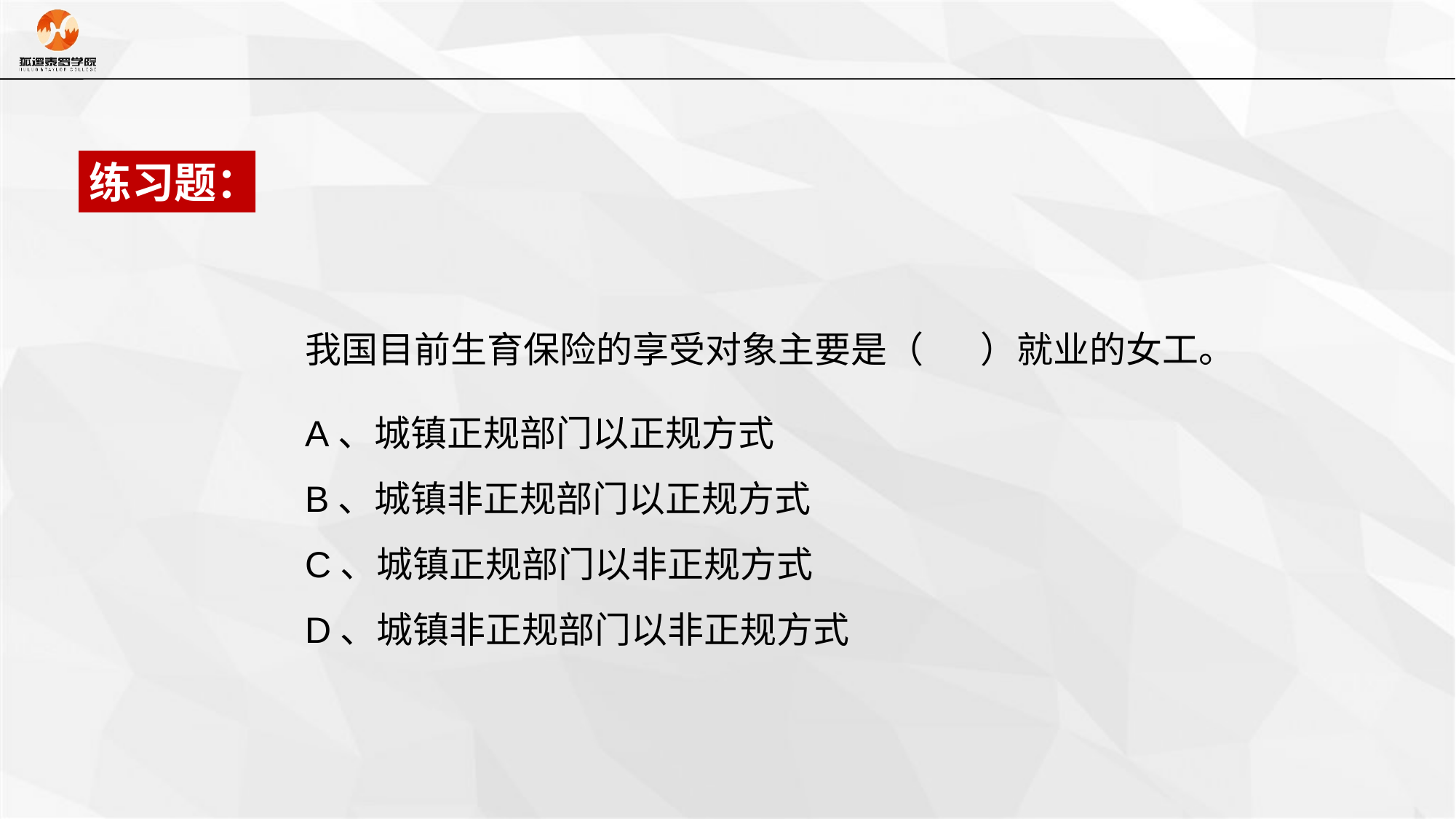

练习题：
我国目前生育保险的享受对象主要是（       ）就业的女工。
A、城镇正规部门以正规方式
B、城镇非正规部门以正规方式
C、城镇正规部门以非正规方式
D、城镇非正规部门以非正规方式